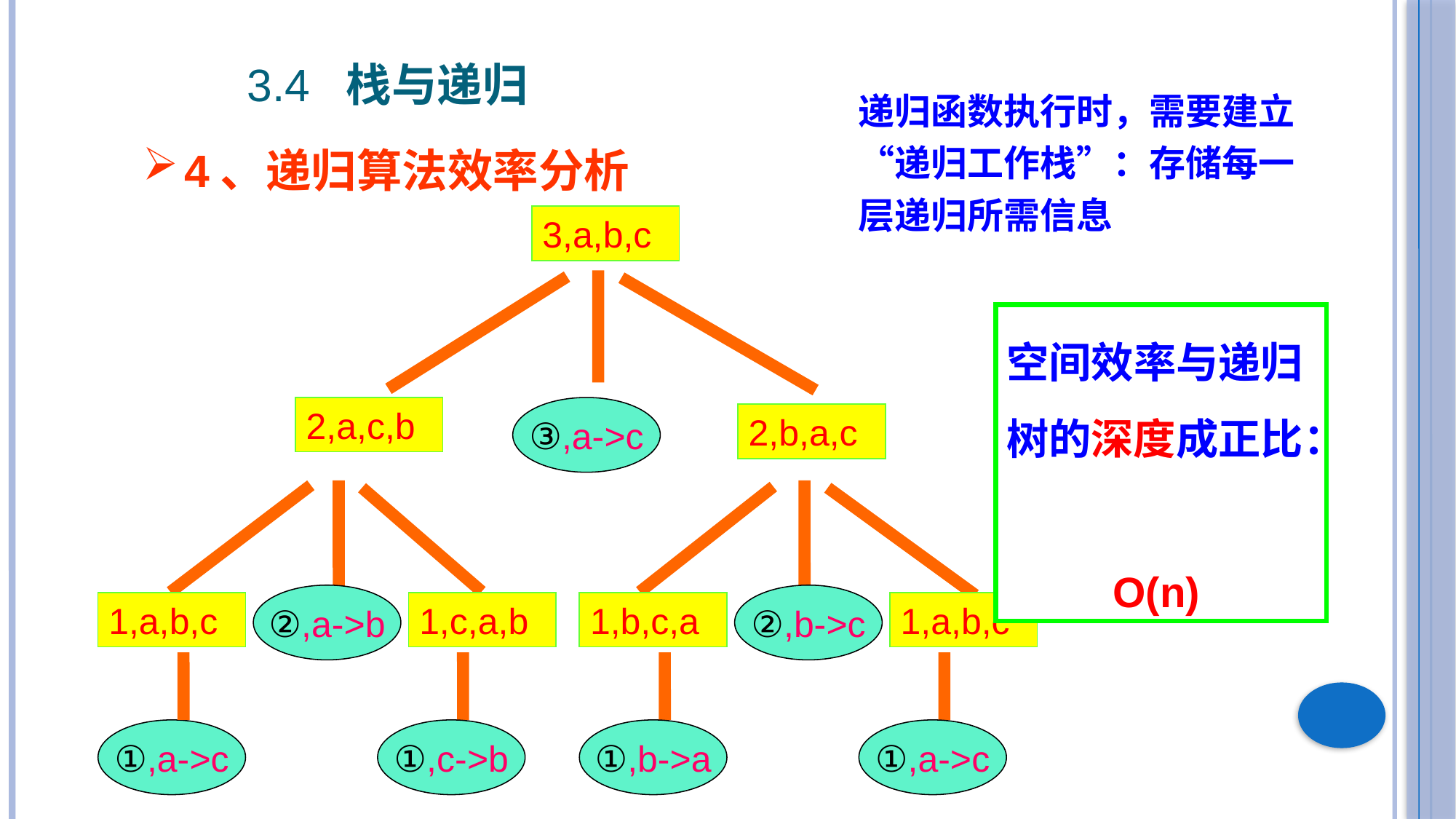

3.4  栈与递归
递归函数执行时，需要建立“递归工作栈”：存储每一层递归所需信息
4、递归算法效率分析
3,a,b,c

2,a,c,b
2,b,a,c
③,a->c
空间效率与递归树的深度成正比：
         O(n)

②,a->b
②,b->c
1,a,b,c
1,c,a,b
1,b,c,a
1,a,b,c

①,c->b
①,b->a
①,a->c
①,a->c